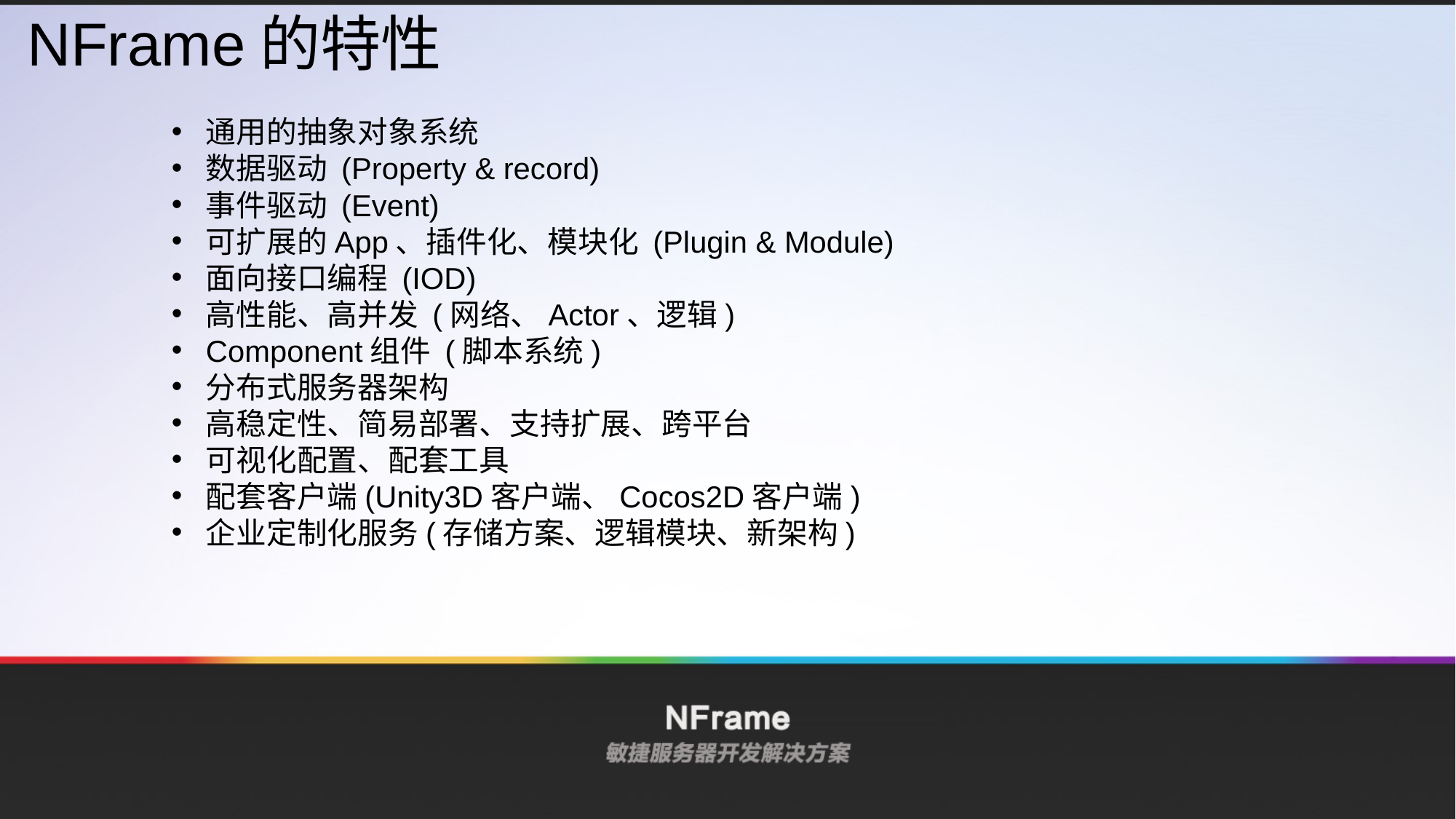

NFrame的特性
通用的抽象对象系统
数据驱动 (Property & record)
事件驱动 (Event)
可扩展的App、插件化、模块化 (Plugin & Module)
面向接口编程 (IOD)
高性能、高并发 (网络、Actor、逻辑)
Component组件 (脚本系统)
分布式服务器架构
高稳定性、简易部署、支持扩展、跨平台
可视化配置、配套工具
配套客户端(Unity3D客户端、Cocos2D客户端)
企业定制化服务(存储方案、逻辑模块、新架构)